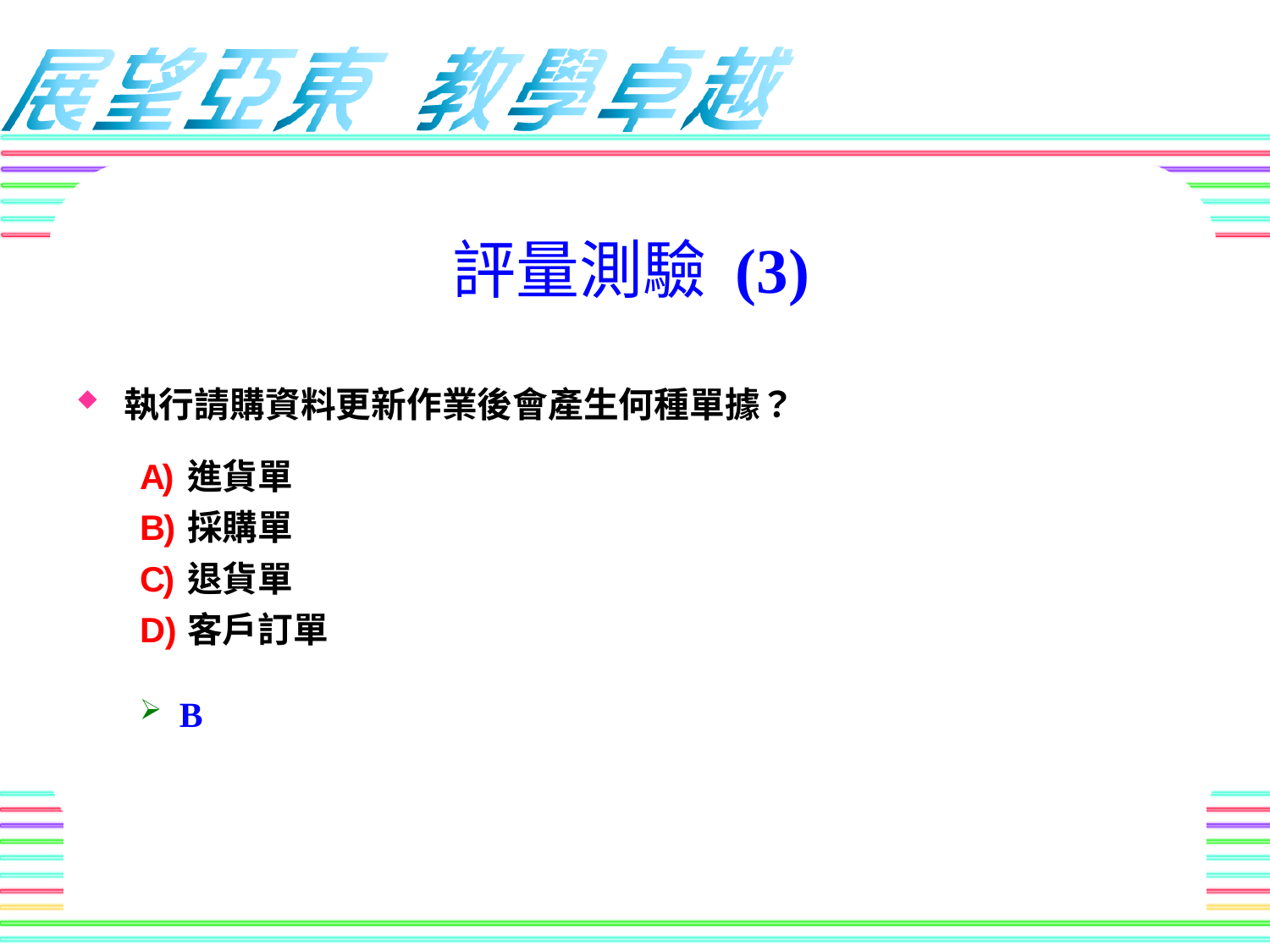

評量測驗 (3)
執行請購資料更新作業後會產生何種單據？
進貨單
採購單
退貨單
客戶訂單
B